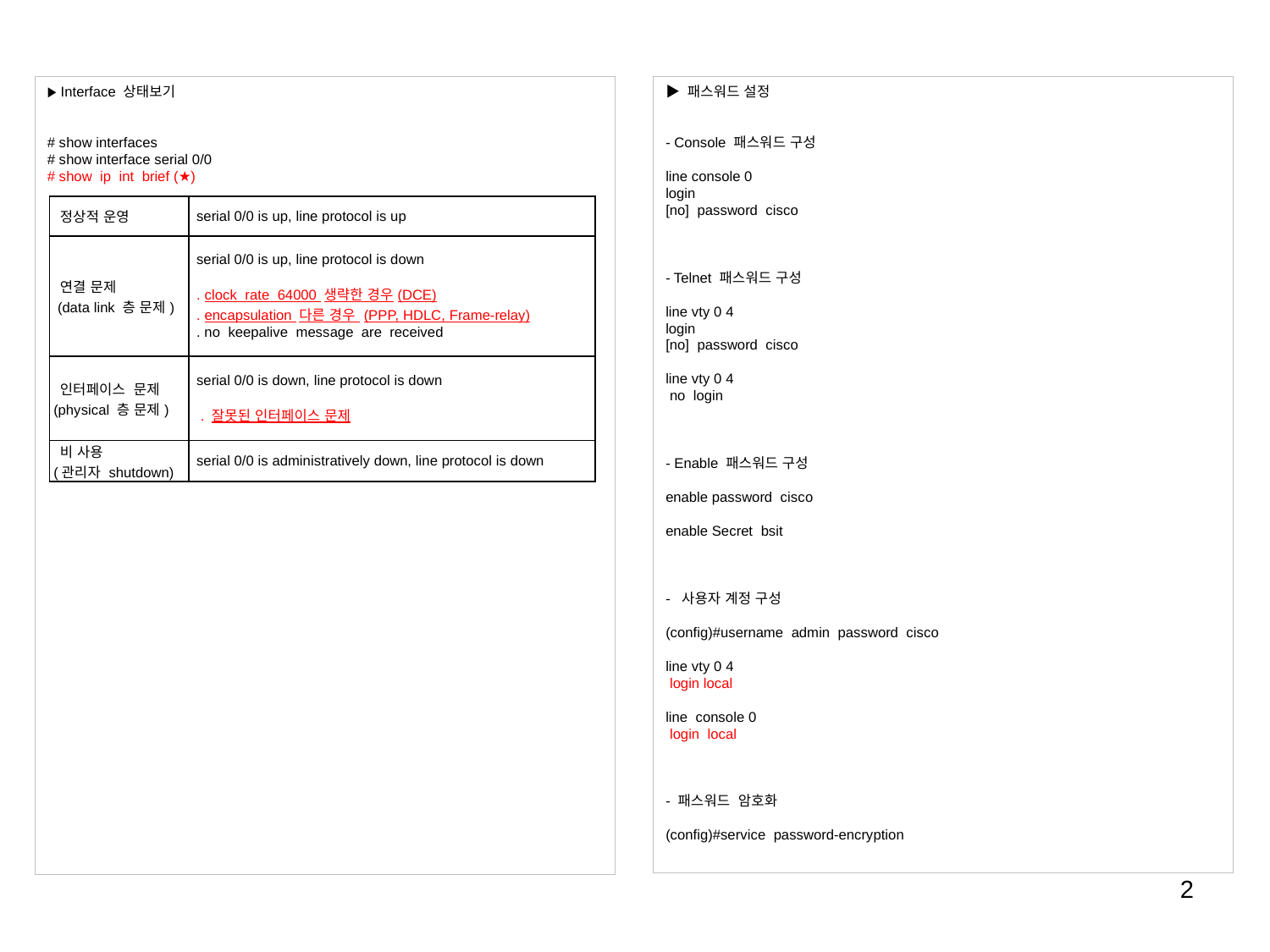

▶ Interface 상태보기

# show interfaces
# show interface serial 0/0
# show  ip  int  brief (★)

▶ 패스워드 설정

- Console 패스워드 구성

line console 0  
login
[no]  password  cisco

- Telnet 패스워드 구성

line vty 0 4
login
[no]  password  cisco

line vty 0 4
 no  login

- Enable 패스워드 구성

enable password  cisco

enable Secret  bsit

-  사용자 계정 구성

(config)#username  admin  password  cisco

line vty 0 4
 login local

line  console 0
 login  local

- 패스워드  암호화

(config)#service  password-encryption
| 정상적 운영 | serial 0/0 is up, line protocol is up |
| --- | --- |
| 연결 문제 (data link 층 문제) | serial 0/0 is up, line protocol is down . clock rate 64000 생략한 경우(DCE) . encapsulation 다른 경우 (PPP, HDLC, Frame-relay) . no keepalive message are received |
| 인터페이스 문제 (physical 층 문제) | serial 0/0 is down, line protocol is down . 잘못된 인터페이스 문제 |
| 비 사용 (관리자 shutdown) | serial 0/0 is administratively down, line protocol is down |
2